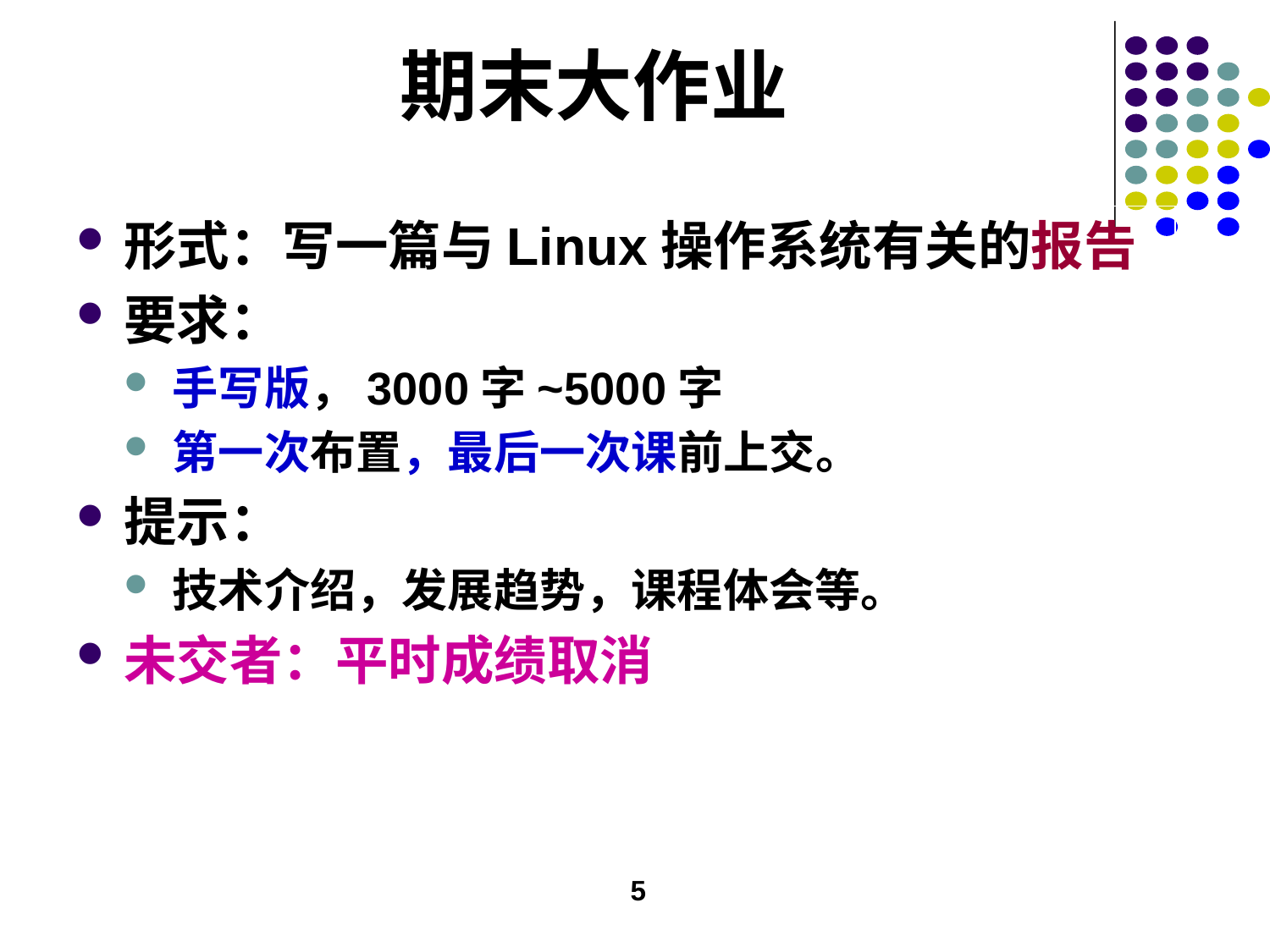

# 期末大作业
形式：写一篇与Linux操作系统有关的报告
要求：
手写版，3000字~5000字
第一次布置，最后一次课前上交。
提示：
技术介绍，发展趋势，课程体会等。
未交者：平时成绩取消
5